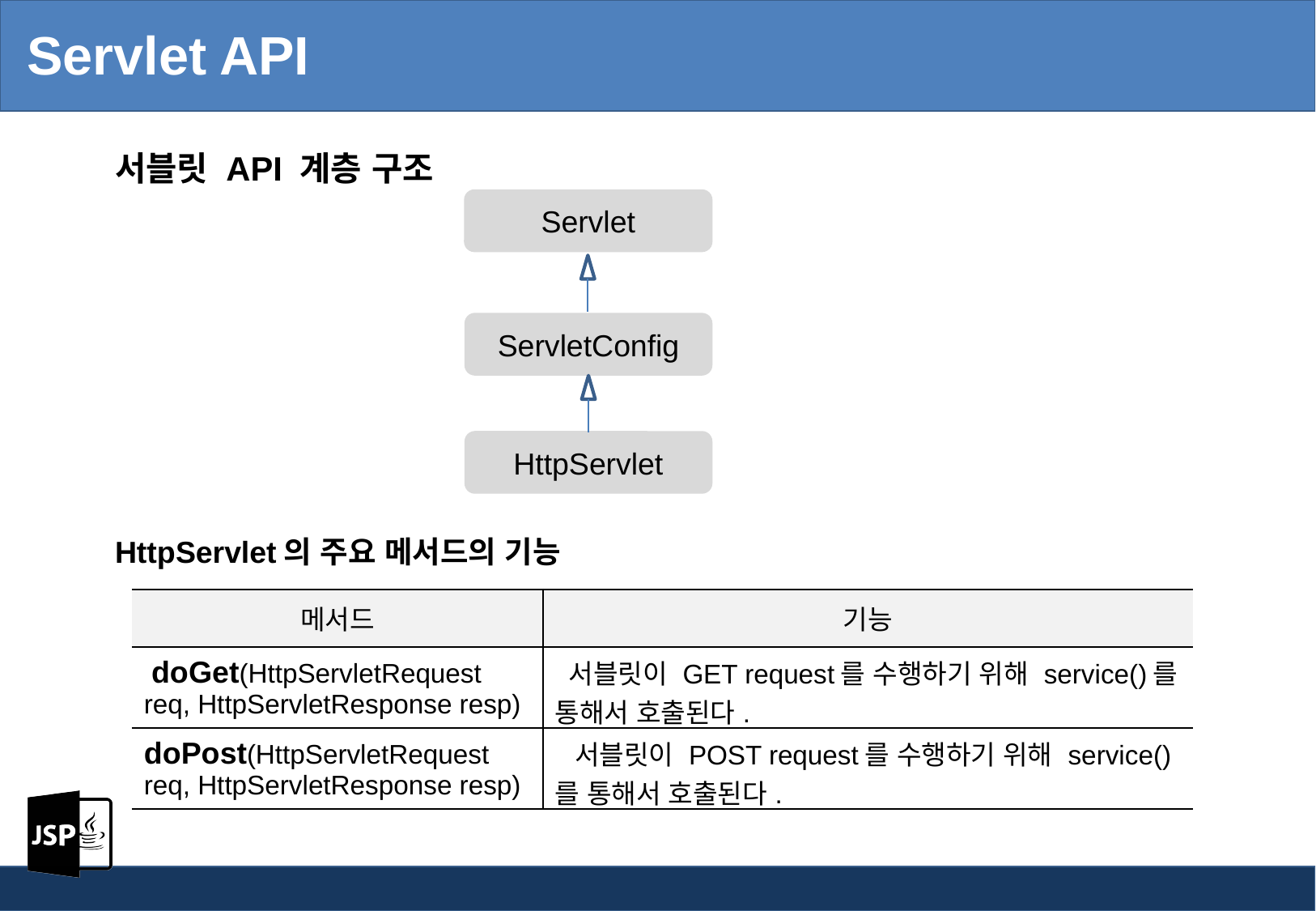

Servlet API
서블릿 API 계층 구조
Servlet

ServletConfig

HttpServlet
HttpServlet의 주요 메서드의 기능
| 메서드 | 기능 |
| --- | --- |
| doGet(HttpServletRequest req, HttpServletResponse resp) | 서블릿이 GET request를 수행하기 위해 service()를 통해서 호출된다. |
| doPost(HttpServletRequest req, HttpServletResponse resp) | 서블릿이 POST request를 수행하기 위해 service()를 통해서 호출된다. |